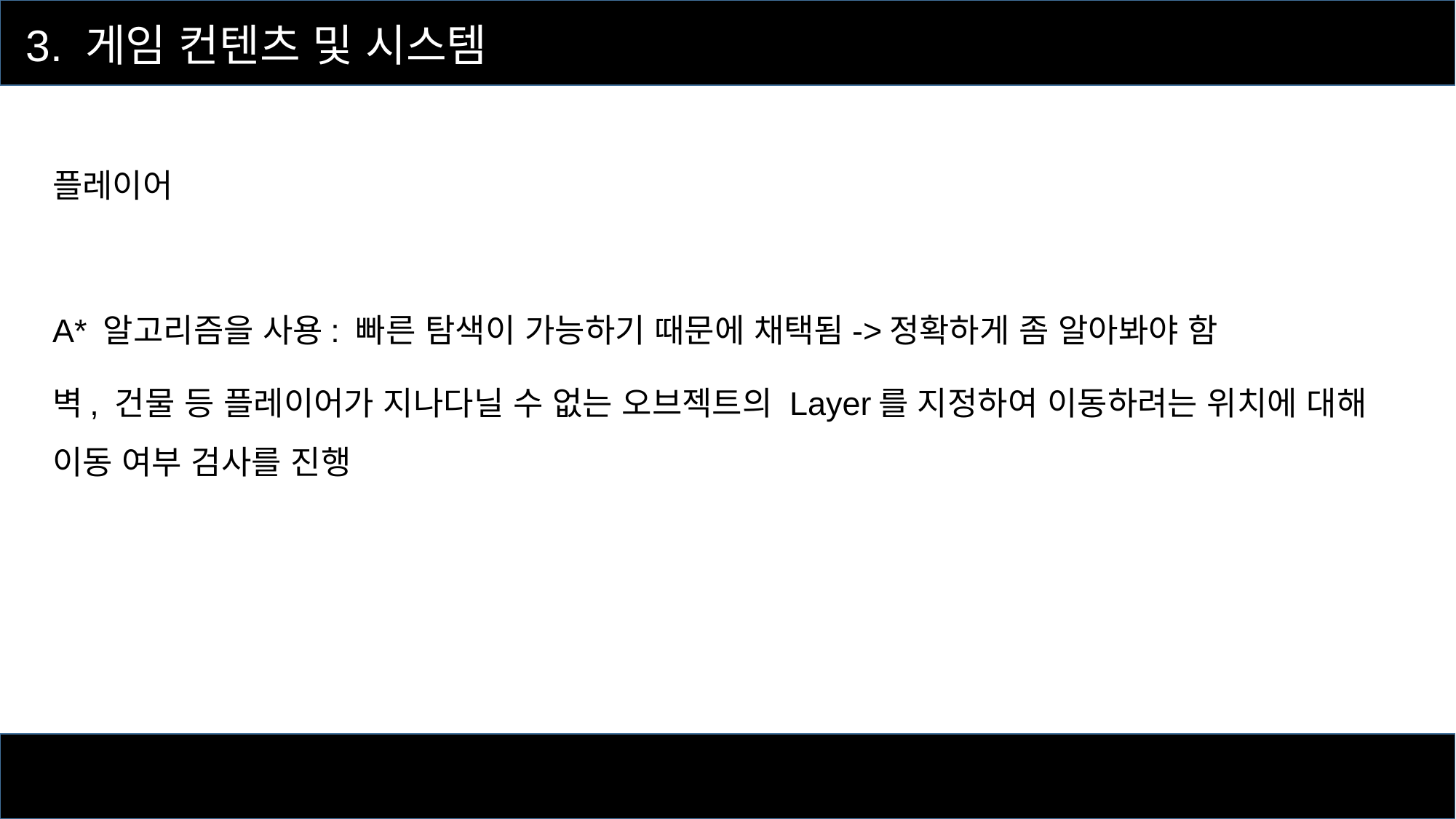

3. 게임 컨텐츠 및 시스템
플레이어

A* 알고리즘을 사용: 빠른 탐색이 가능하기 때문에 채택됨->정확하게 좀 알아봐야 함
벽, 건물 등 플레이어가 지나다닐 수 없는 오브젝트의 Layer를 지정하여 이동하려는 위치에 대해 이동 여부 검사를 진행